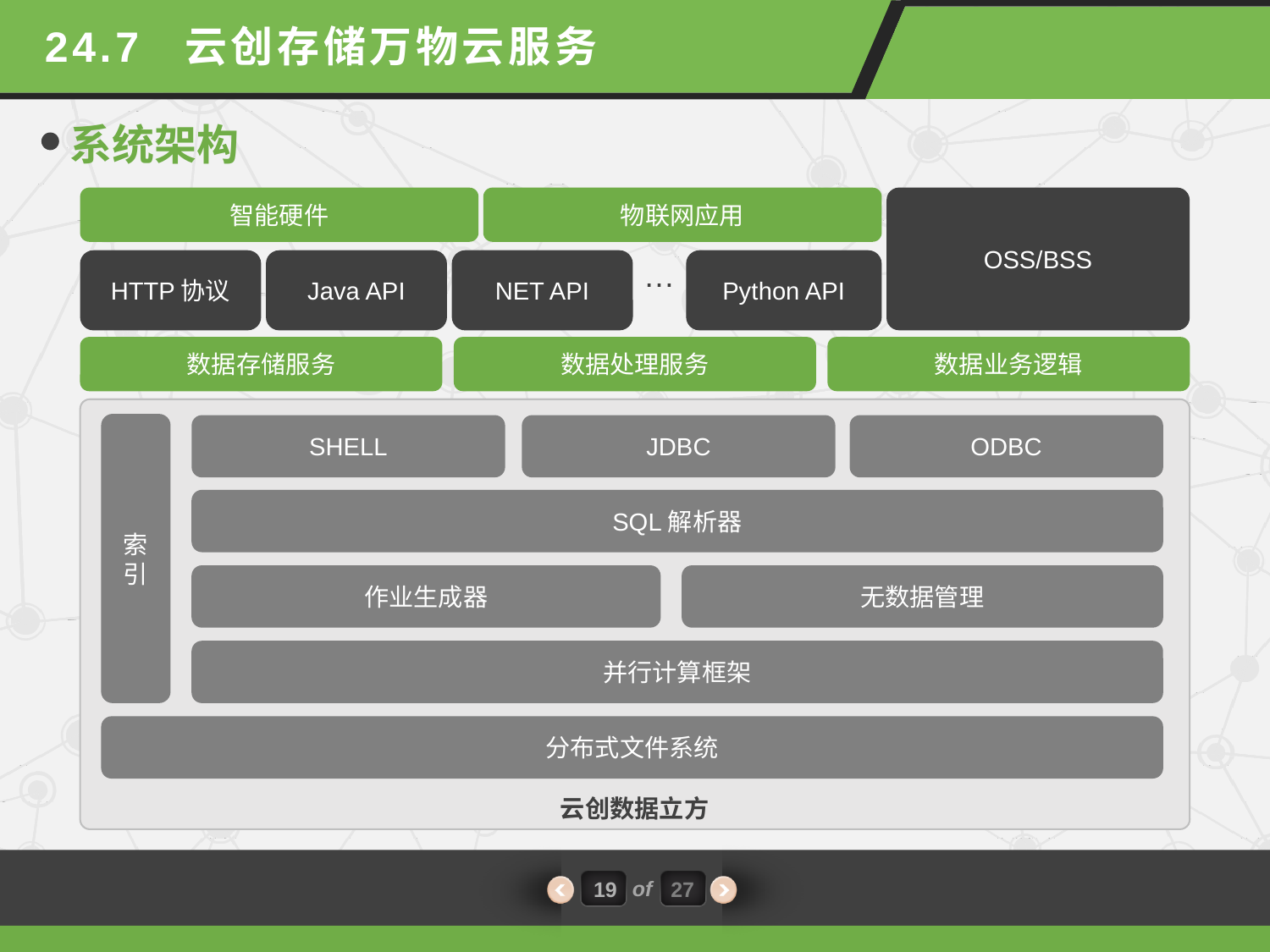

24.7  云创存储万物云服务
系统架构

智能硬件
物联网应用
OSS/BSS
…
HTTP协议
Java API
NET API
Python API
数据存储服务
数据处理服务
数据业务逻辑

索引
SHELL
JDBC
ODBC
SQL解析器
作业生成器
无数据管理
并行计算框架
分布式文件系统
云创数据立方
19